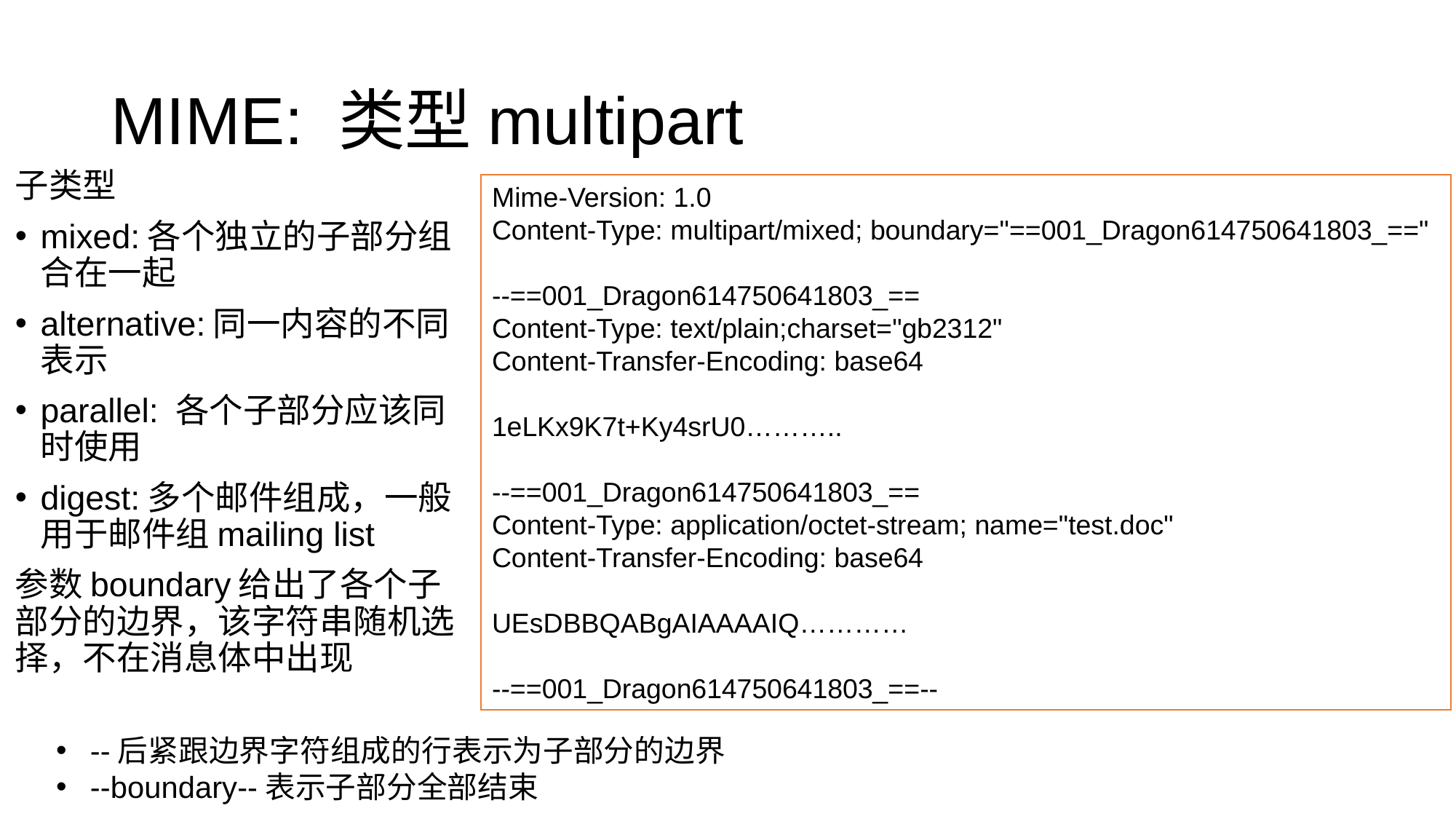

# MIME: 类型multipart
子类型
mixed:各个独立的子部分组合在一起
alternative:同一内容的不同表示
parallel: 各个子部分应该同时使用
digest:多个邮件组成，一般用于邮件组mailing list
参数boundary给出了各个子部分的边界，该字符串随机选择，不在消息体中出现
Mime-Version: 1.0
Content-Type: multipart/mixed; boundary="==001_Dragon614750641803_=="

--==001_Dragon614750641803_==
Content-Type: text/plain;charset="gb2312"
Content-Transfer-Encoding: base64

1eLKx9K7t+Ky4srU0………..

--==001_Dragon614750641803_==
Content-Type: application/octet-stream; name="test.doc"
Content-Transfer-Encoding: base64

UEsDBBQABgAIAAAAIQ…………

--==001_Dragon614750641803_==--
--后紧跟边界字符组成的行表示为子部分的边界
--boundary--表示子部分全部结束